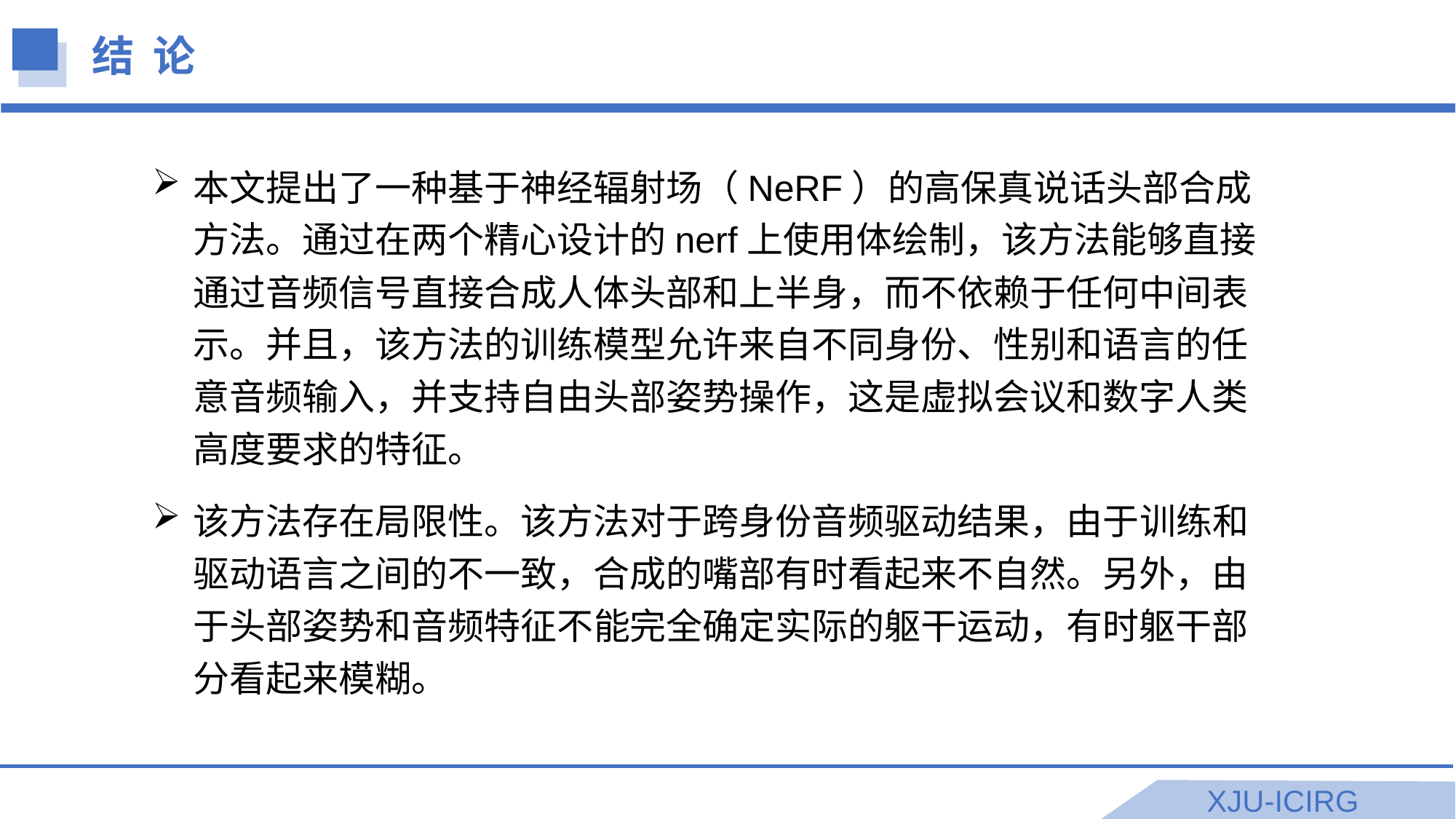

结  论

本文提出了一种基于神经辐射场（NeRF）的高保真说话头部合成方法。通过在两个精心设计的nerf上使用体绘制，该方法能够直接通过音频信号直接合成人体头部和上半身，而不依赖于任何中间表示。并且，该方法的训练模型允许来自不同身份、性别和语言的任意音频输入，并支持自由头部姿势操作，这是虚拟会议和数字人类高度要求的特征。
该方法存在局限性。该方法对于跨身份音频驱动结果，由于训练和驱动语言之间的不一致，合成的嘴部有时看起来不自然。另外，由于头部姿势和音频特征不能完全确定实际的躯干运动，有时躯干部分看起来模糊。

XJU-ICIRG